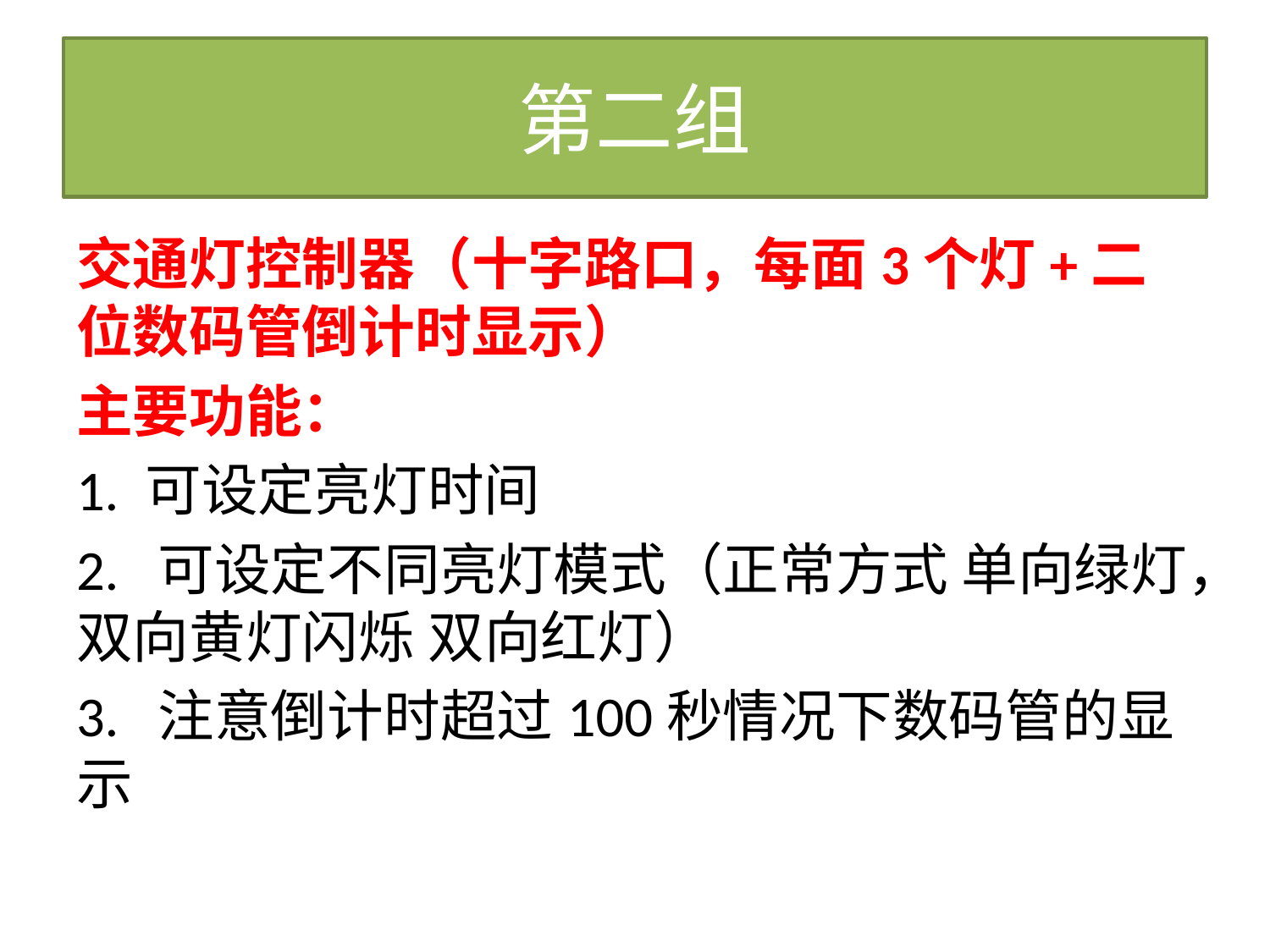

# 第二组
交通灯控制器（十字路口，每面3个灯+二位数码管倒计时显示）
主要功能：
1. 可设定亮灯时间
2.  可设定不同亮灯模式（正常方式 单向绿灯，双向黄灯闪烁 双向红灯）
3.  注意倒计时超过100秒情况下数码管的显示